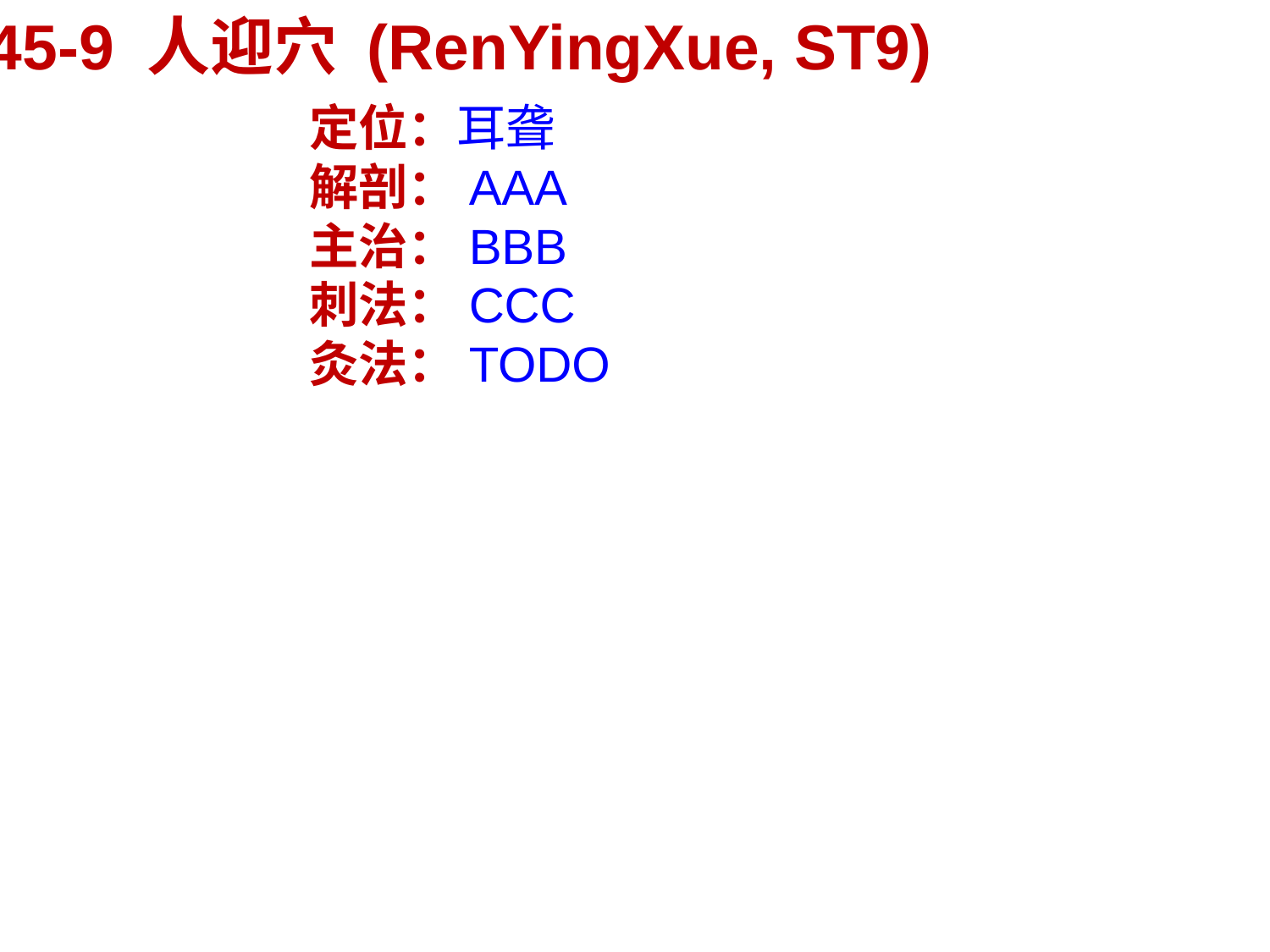

45-9 人迎穴 (RenYingXue, ST9)
定位：耳聋
解剖：AAA
主治：BBB
刺法：CCC
灸法：TODO